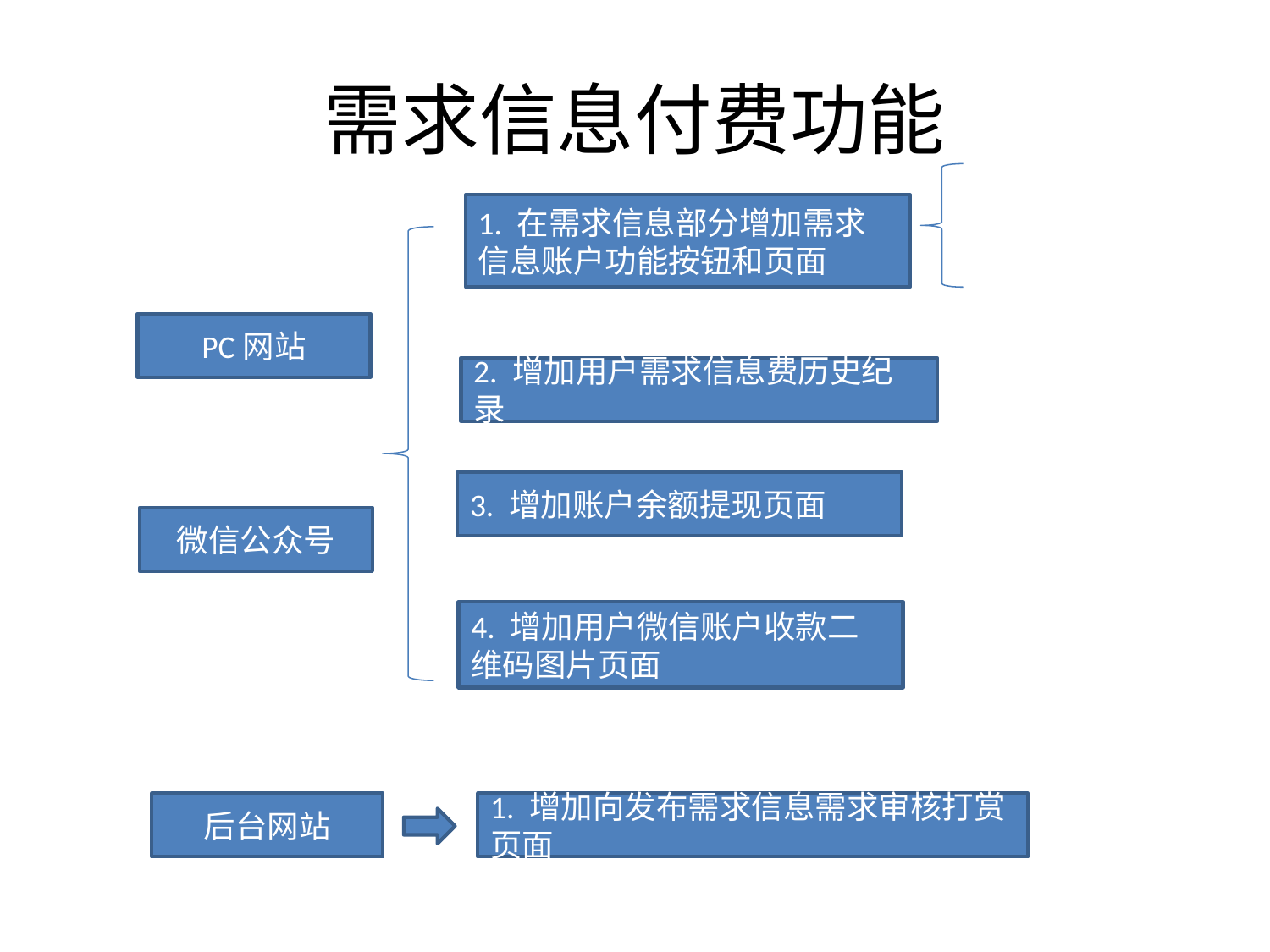

# 需求信息付费功能

1. 在需求信息部分增加需求信息账户功能按钮和页面

PC网站
2. 增加用户需求信息费历史纪录
3. 增加账户余额提现页面
微信公众号
4. 增加用户微信账户收款二维码图片页面
后台网站
1. 增加向发布需求信息需求审核打赏页面